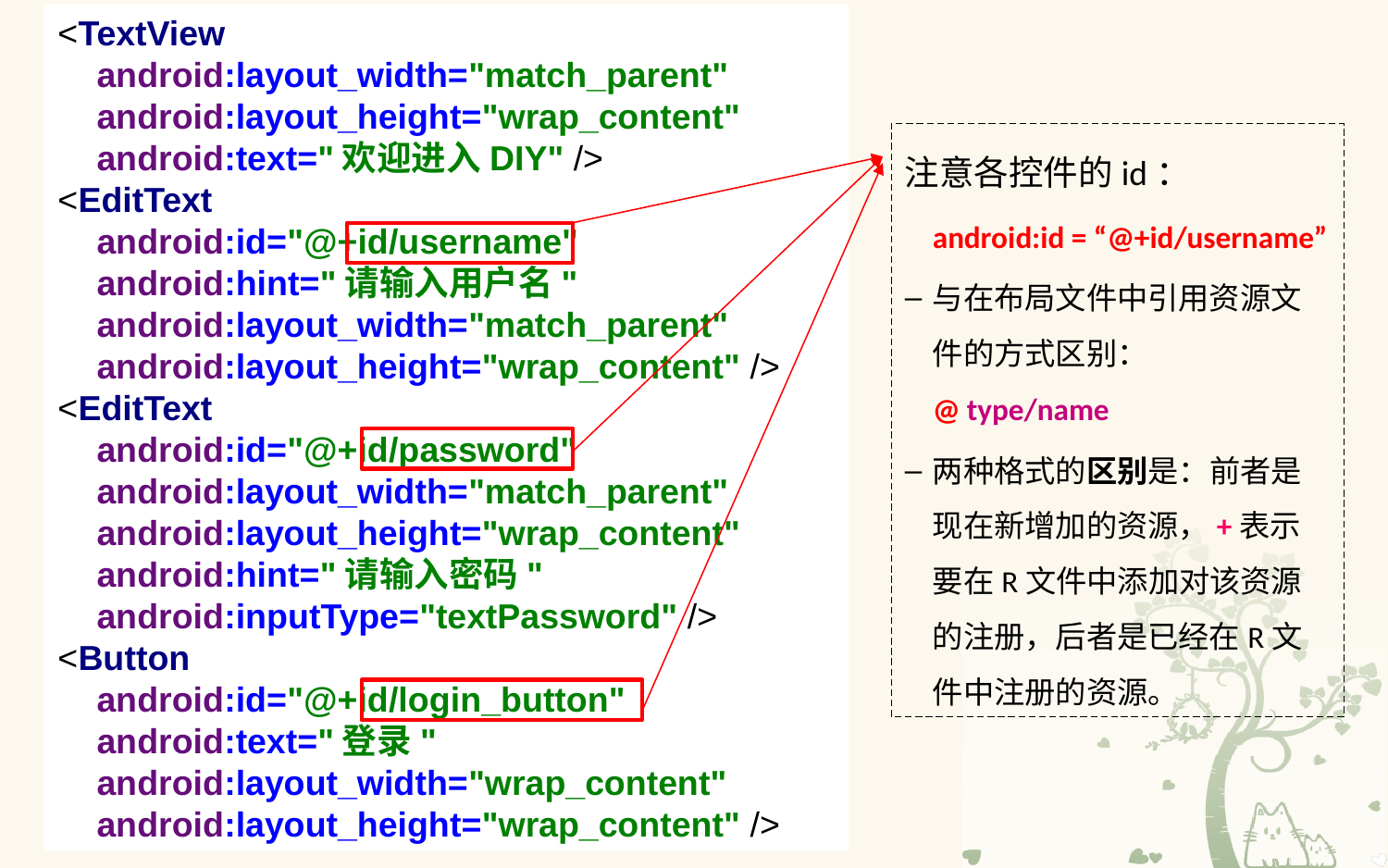

<TextView
    android:layout_width="match_parent"
    android:layout_height="wrap_content"
    android:text="欢迎进入DIY" />
<EditText
    android:id="@+id/username"
    android:hint="请输入用户名"
    android:layout_width="match_parent"
    android:layout_height="wrap_content" />
<EditText
    android:id="@+id/password"
    android:layout_width="match_parent"
    android:layout_height="wrap_content"
    android:hint="请输入密码"
    android:inputType="textPassword" />
<Button
    android:id="@+id/login_button"
    android:text="登录"
    android:layout_width="wrap_content"
    android:layout_height="wrap_content" />
注意各控件的id：
    android:id = “@+id/username”
与在布局文件中引用资源文件的方式区别：
@ type/name
两种格式的区别是：前者是现在新增加的资源，+表示要在R文件中添加对该资源的注册，后者是已经在R文件中注册的资源。